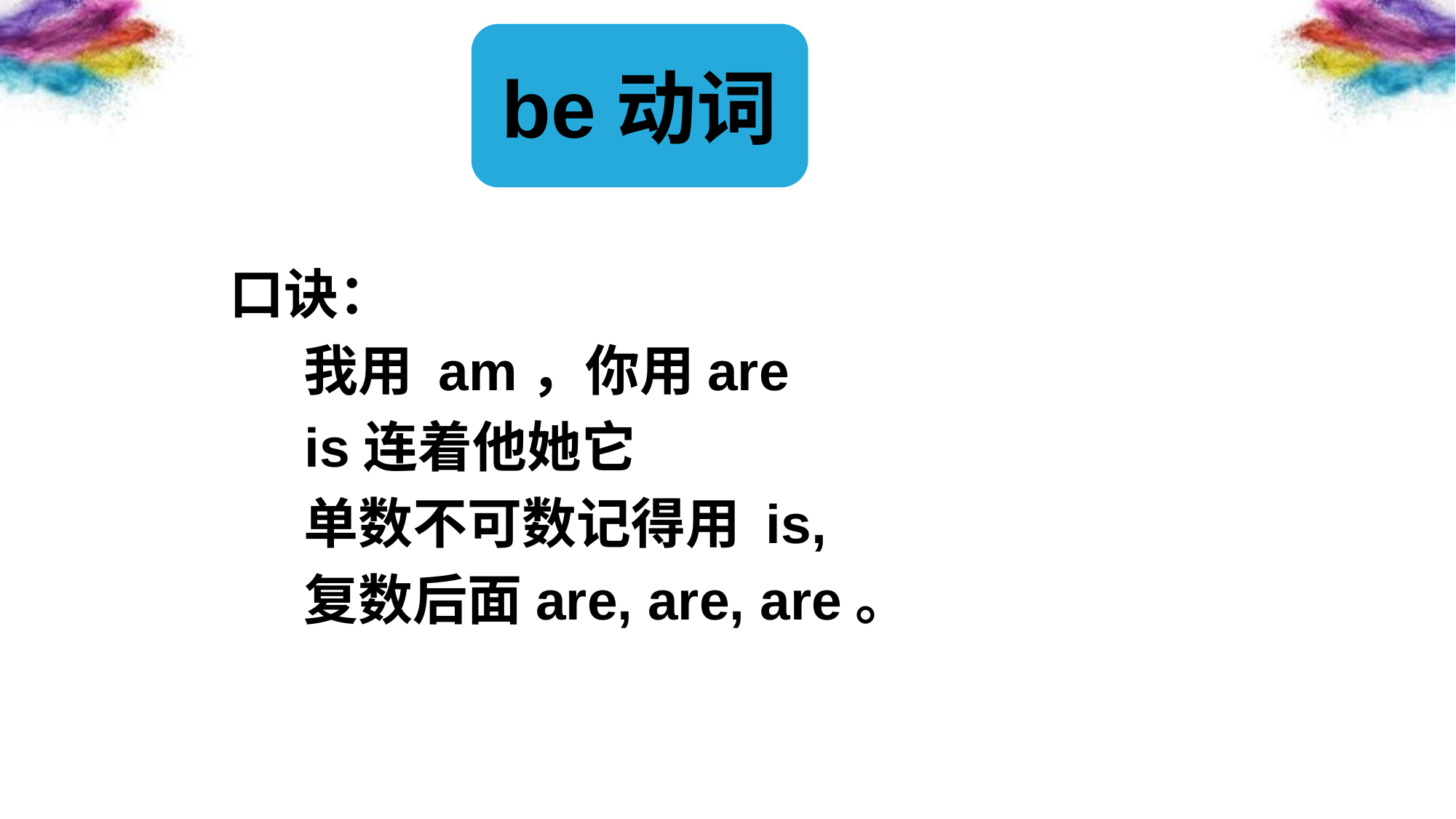

be动词
口诀：
     我用 am，你用are
     is连着他她它
     单数不可数记得用 is,
     复数后面are, are, are。